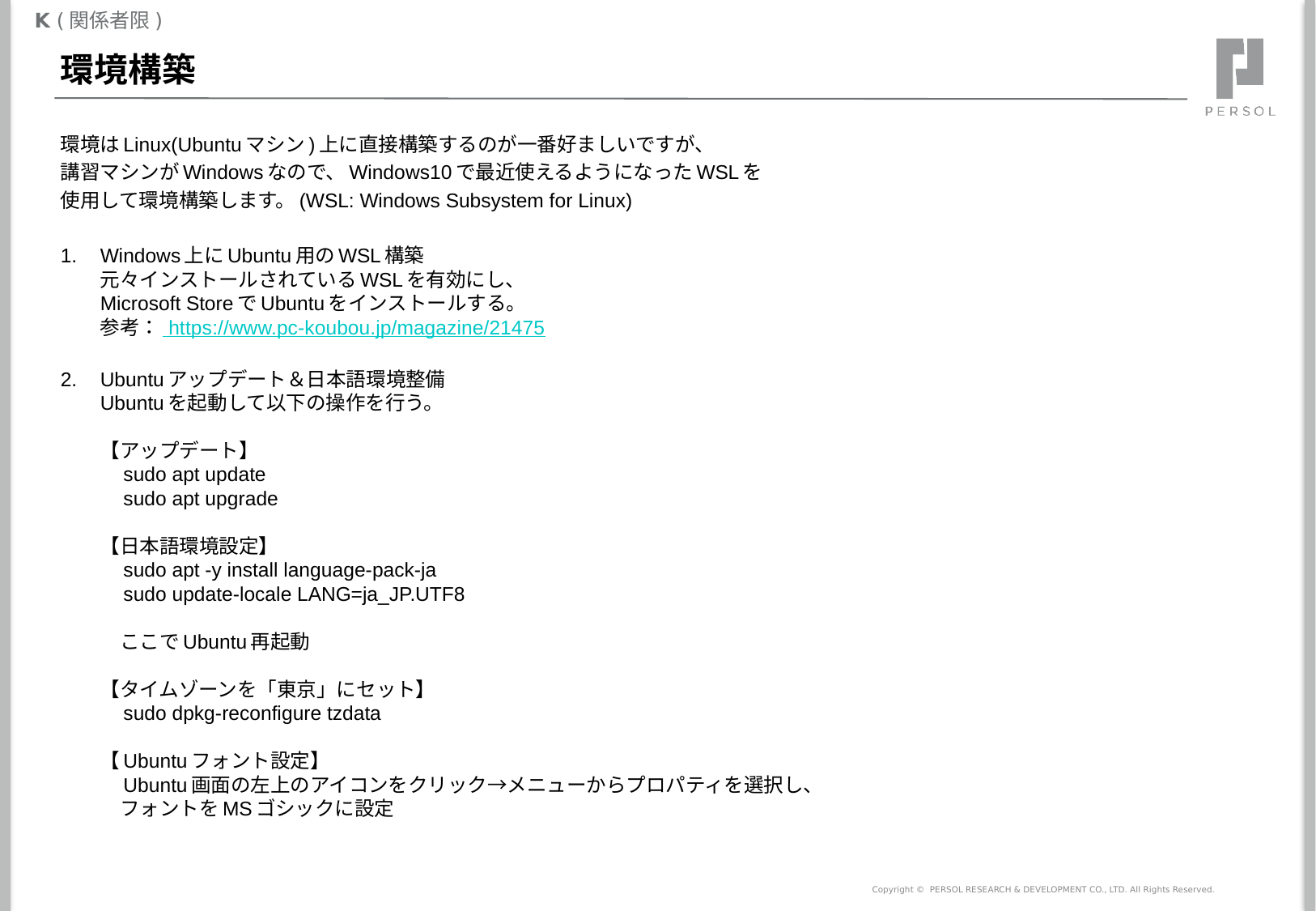

# 環境構築
環境はLinux(Ubuntuマシン)上に直接構築するのが一番好ましいですが、
講習マシンがWindowsなので、Windows10で最近使えるようになったWSLを
使用して環境構築します。(WSL: Windows Subsystem for Linux)

Windows上にUbuntu用のWSL構築
元々インストールされているWSLを有効にし、
Microsoft StoreでUbuntuをインストールする。
参考： https://www.pc-koubou.jp/magazine/21475
Ubuntuアップデート＆日本語環境整備
Ubuntuを起動して以下の操作を行う。
【アップデート】
　sudo apt update
　sudo apt upgrade
【日本語環境設定】
　sudo apt -y install language-pack-ja
　sudo update-locale LANG=ja_JP.UTF8
　ここでUbuntu再起動
【タイムゾーンを「東京」にセット】
　sudo dpkg-reconfigure tzdata
【Ubuntuフォント設定】
　Ubuntu画面の左上のアイコンをクリック→メニューからプロパティを選択し、
　フォントをMSゴシックに設定